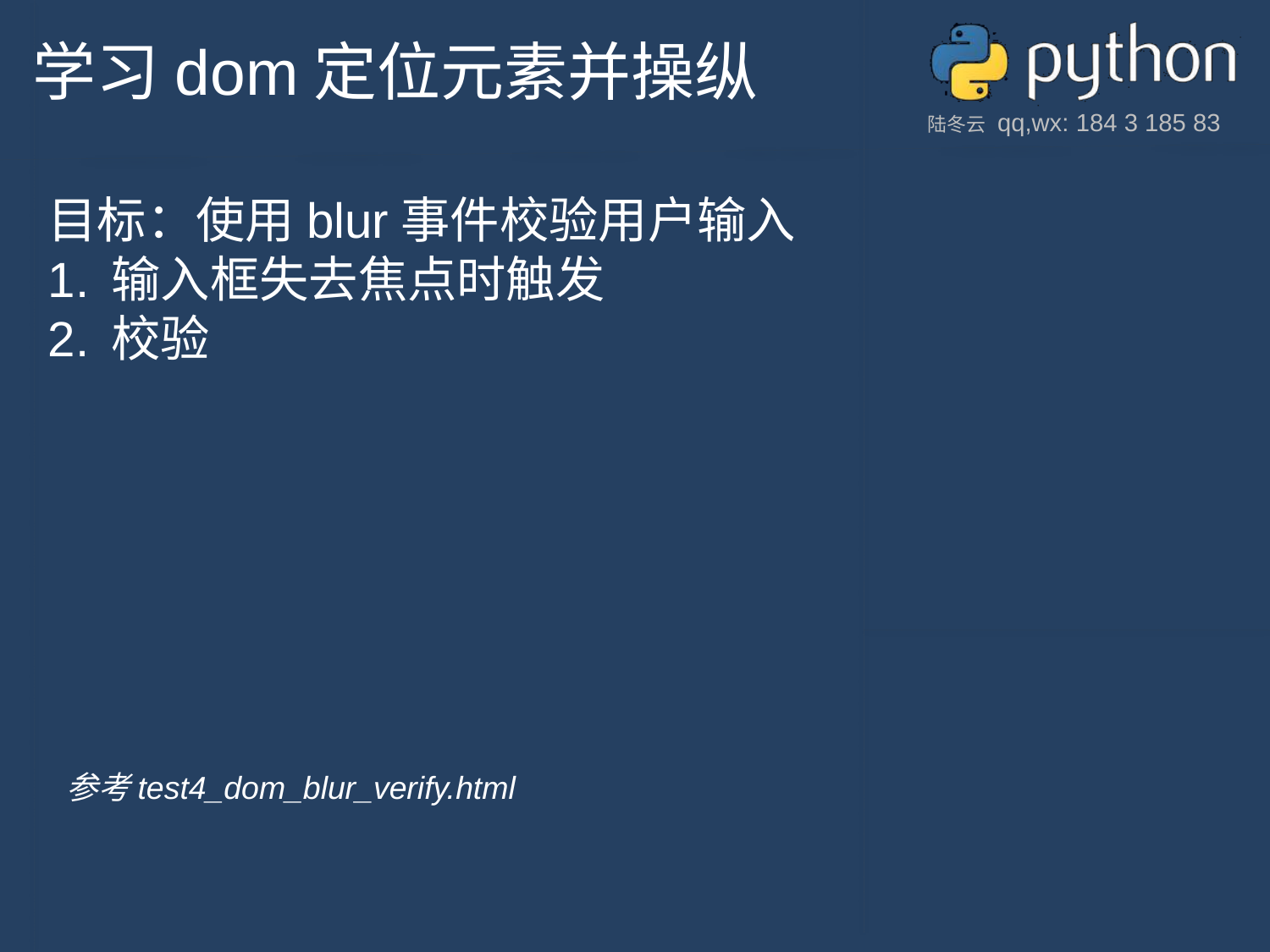

学习dom定位元素并操纵
目标：使用blur事件校验用户输入
输入框失去焦点时触发
校验
参考test4_dom_blur_verify.html